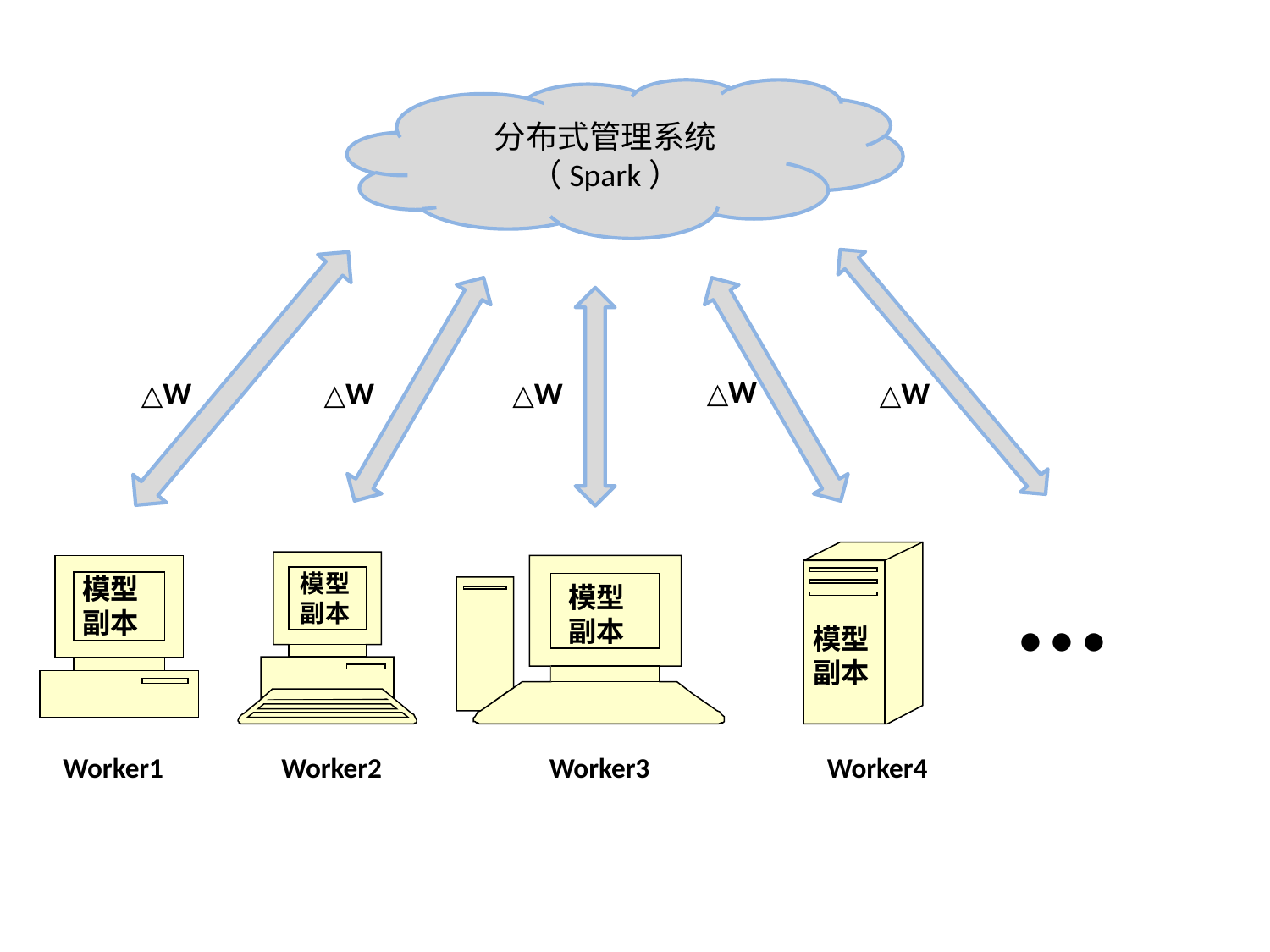

分布式管理系统（Spark）

△W
△W
△W
△W
△W

···

模型
副本
模型
副本
模型
副本
模型
副本
Worker1
Worker2
Worker3
Worker4